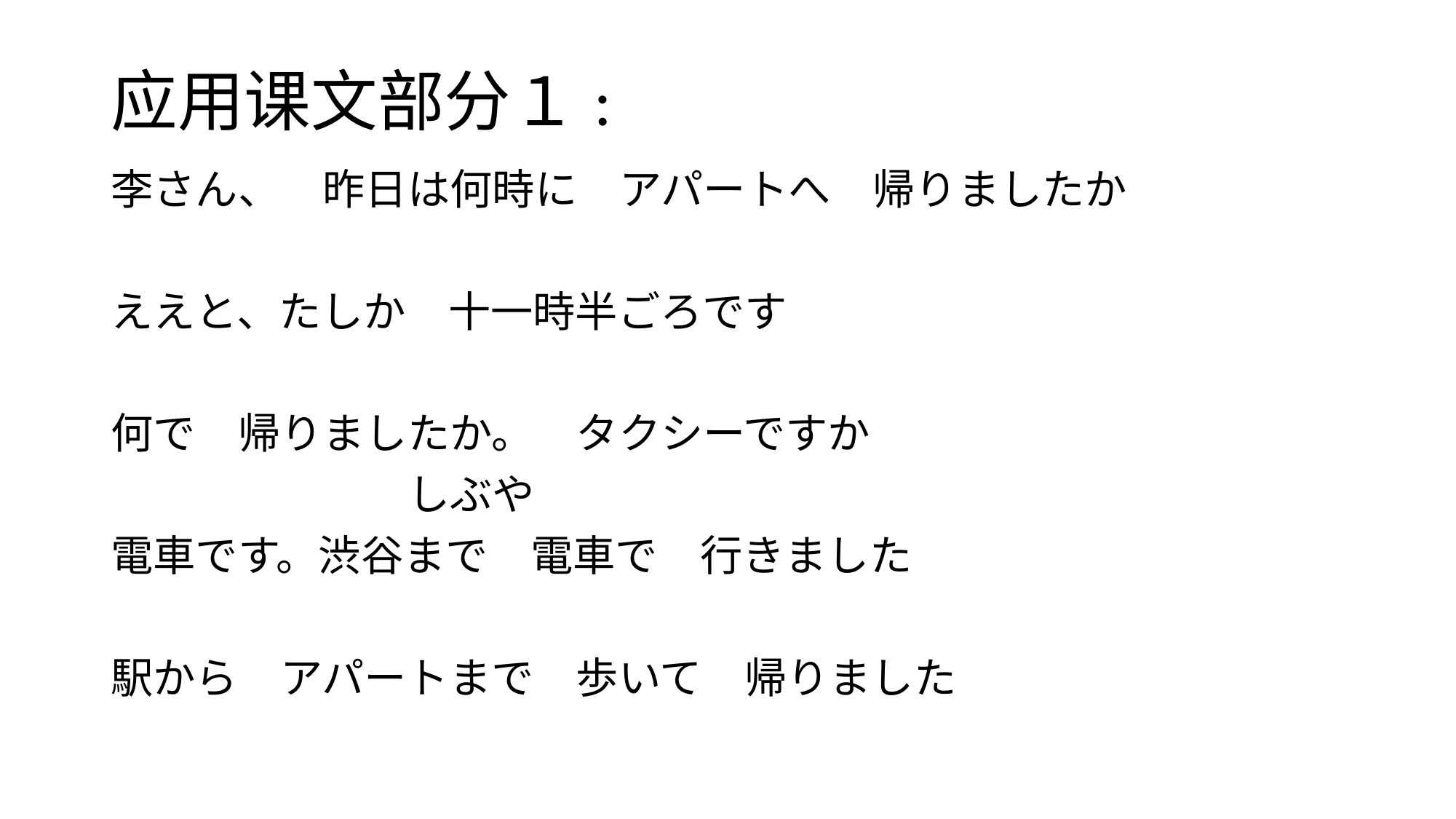

# 应用课文部分１:
李さん、　昨日は何時に　アパートへ　帰りましたか

ええと、たしか　十一時半ごろです

何で　帰りましたか。　タクシーですか
　　　　　　　しぶや
電車です。渋谷まで　電車で　行きました

駅から　アパートまで　歩いて　帰りました